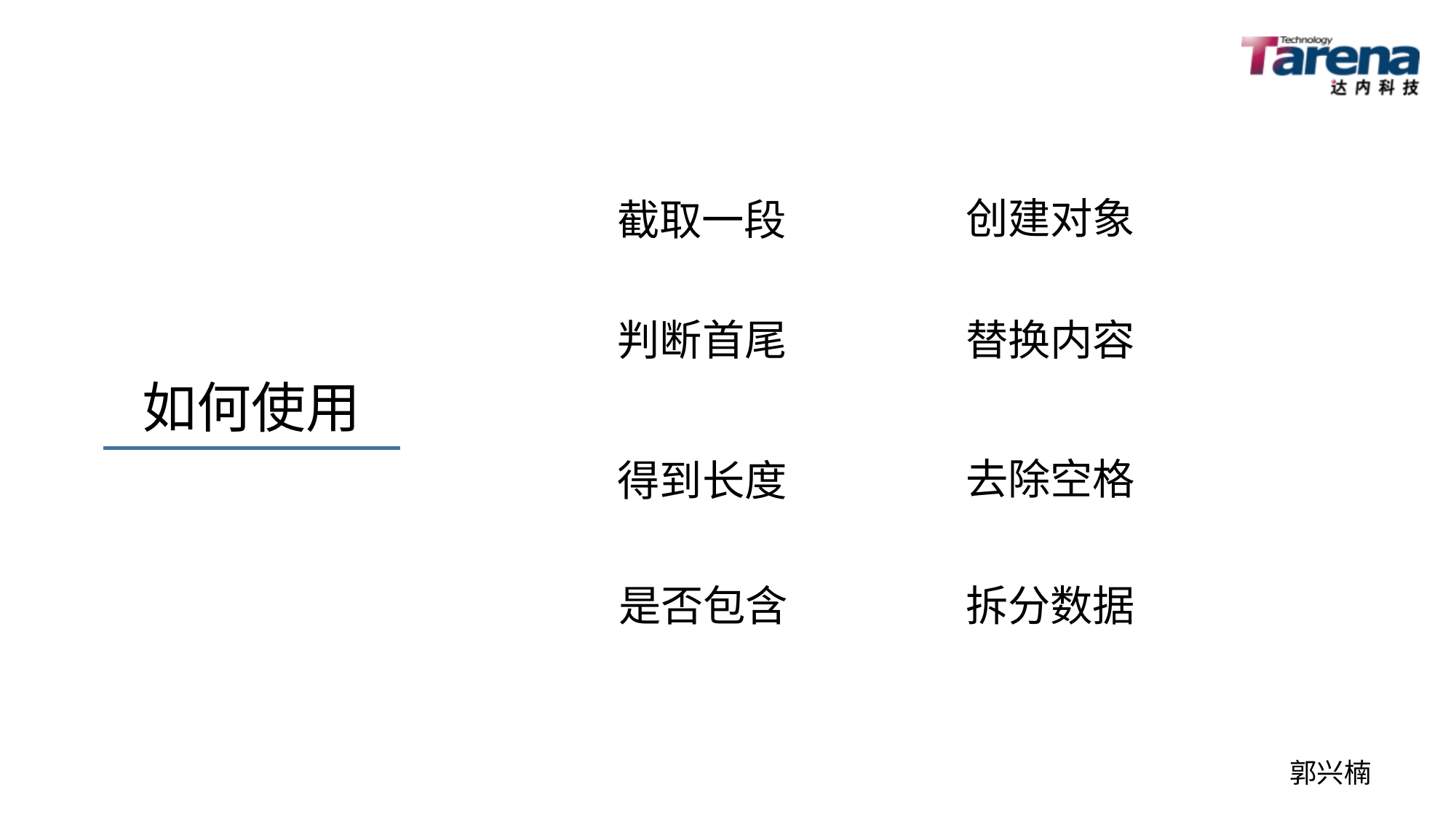

创建对象
截取一段
判断首尾
替换内容
如何使用
去除空格
得到长度
是否包含
拆分数据